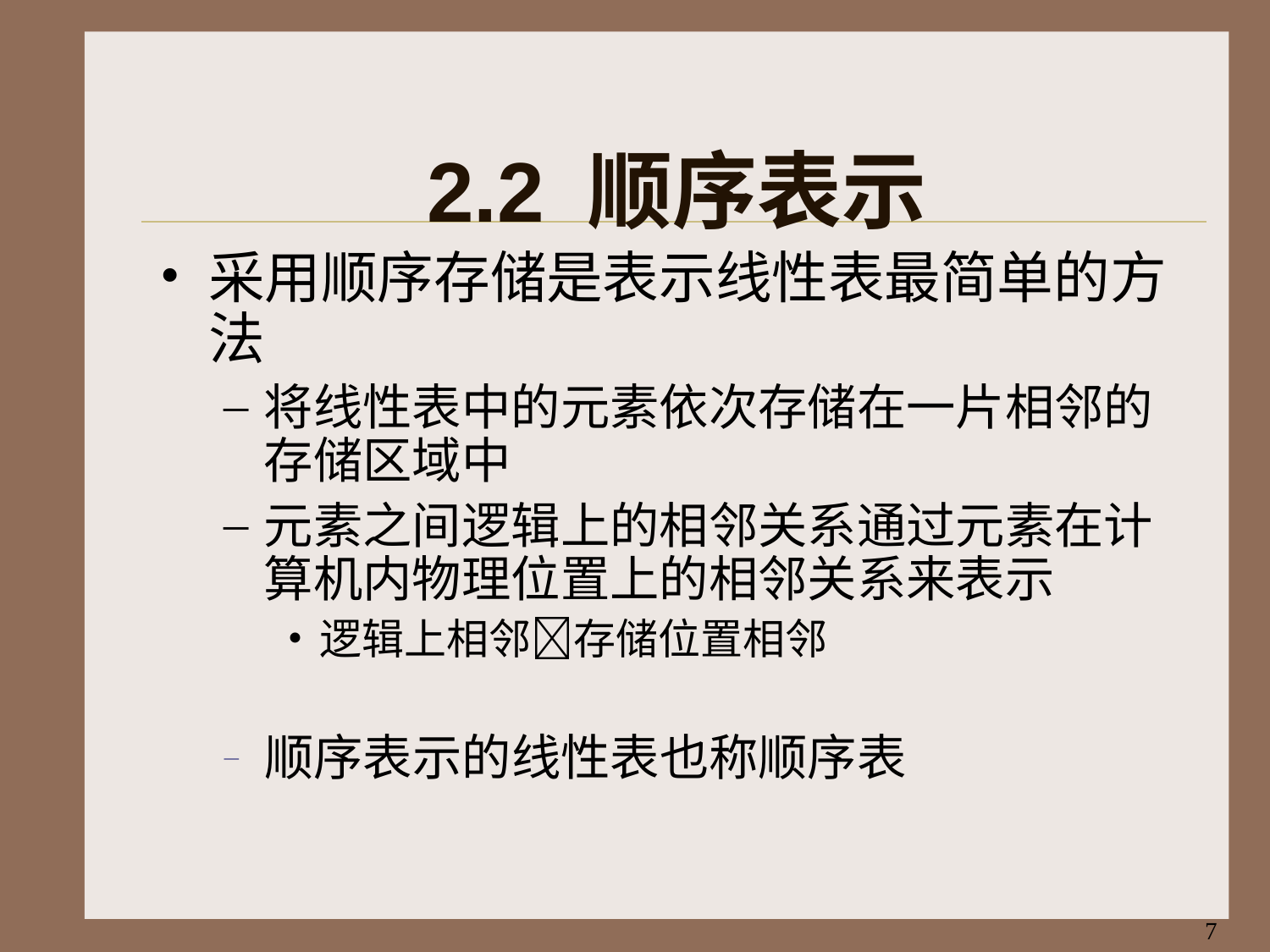

# 2.2 顺序表示

采用顺序存储是表示线性表最简单的方 法
将线性表中的元素依次存储在一片相邻的 存储区域中
元素之间逻辑上的相邻关系通过元素在计 算机内物理位置上的相邻关系来表示
逻辑上相邻⇔存储位置相邻

顺序表示的线性表也称顺序表
7